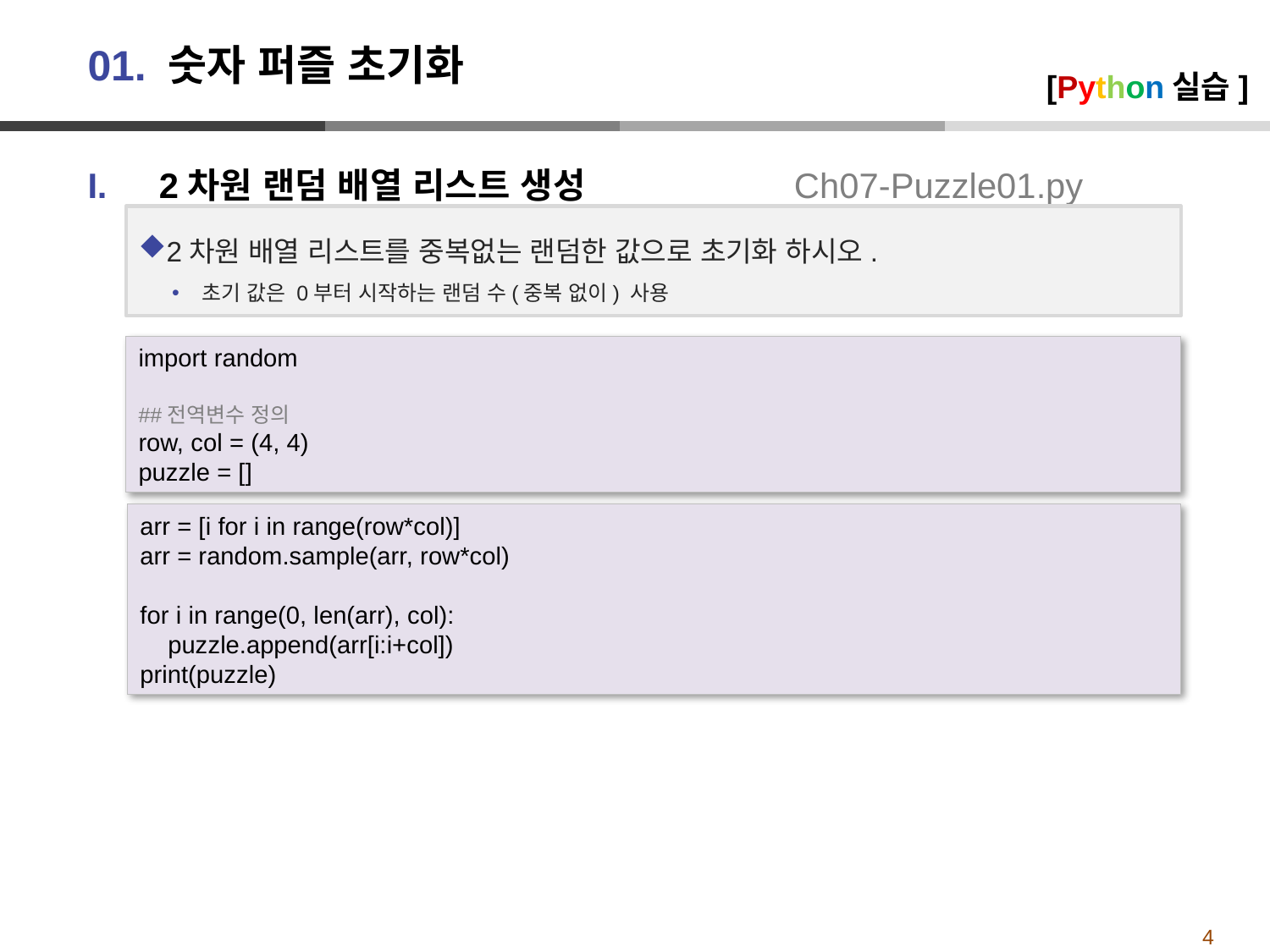

# 01. 숫자 퍼즐 초기화
[Python실습]
2차원 랜덤 배열 리스트 생성 		Ch07-Puzzle01.py

2차원 배열 리스트를 중복없는 랜덤한 값으로 초기화 하시오.
초기 값은 0부터 시작하는 랜덤 수(중복 없이) 사용
import random

##전역변수 정의
row, col = (4, 4)
puzzle = []
arr = [i for i in range(row*col)]
arr = random.sample(arr, row*col)

for i in range(0, len(arr), col):
    puzzle.append(arr[i:i+col])
print(puzzle)